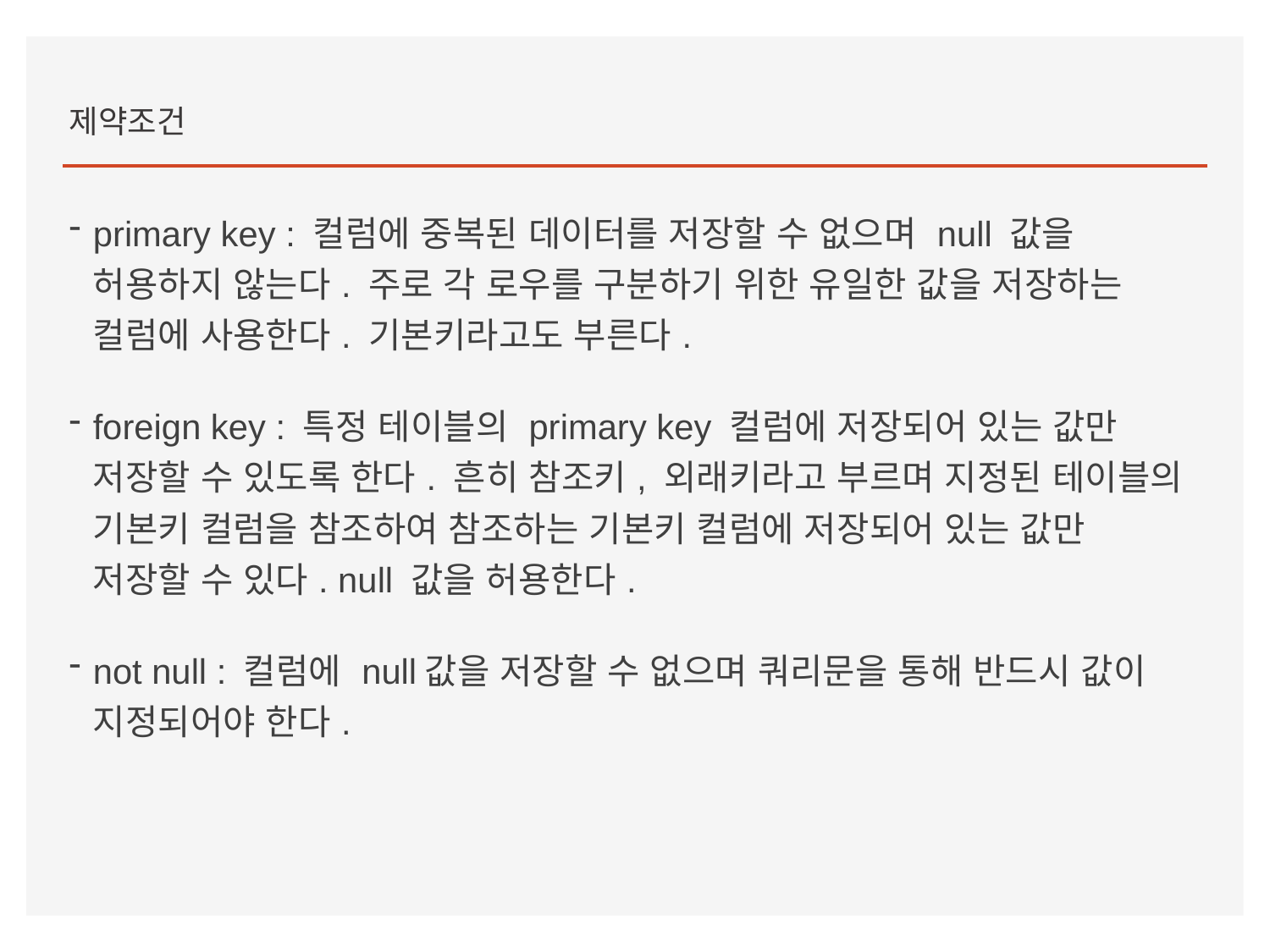

제약조건
primary key : 컬럼에 중복된 데이터를 저장할 수 없으며 null 값을 허용하지 않는다. 주로 각 로우를 구분하기 위한 유일한 값을 저장하는 컬럼에 사용한다. 기본키라고도 부른다.
foreign key : 특정 테이블의 primary key 컬럼에 저장되어 있는 값만 저장할 수 있도록 한다. 흔히 참조키, 외래키라고 부르며 지정된 테이블의 기본키 컬럼을 참조하여 참조하는 기본키 컬럼에 저장되어 있는 값만 저장할 수 있다. null 값을 허용한다.
not null : 컬럼에 null값을 저장할 수 없으며 쿼리문을 통해 반드시 값이 지정되어야 한다.